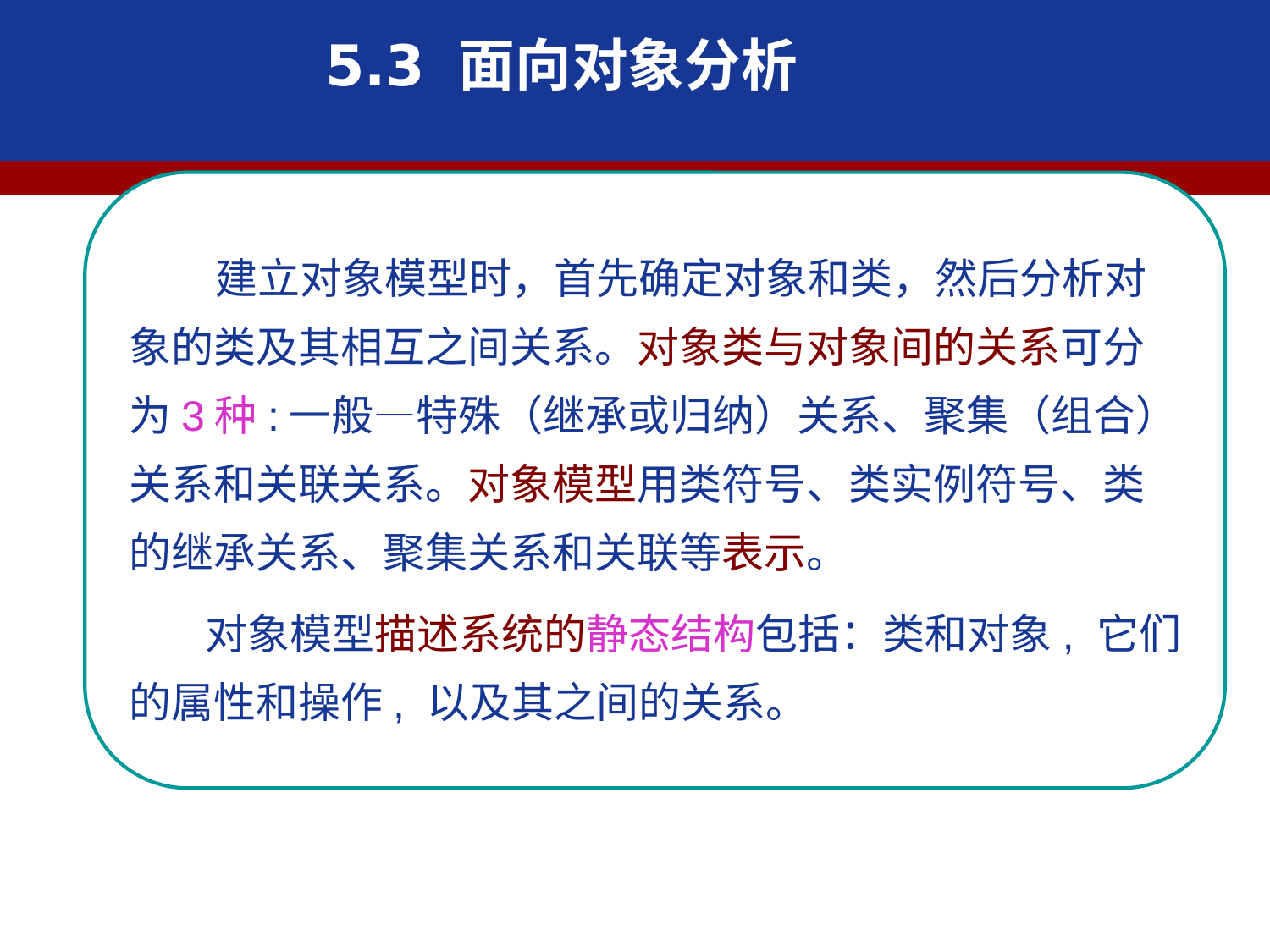

5.3 面向对象分析

        建立对象模型时，首先确定对象和类，然后分析对象的类及其相互之间关系。对象类与对象间的关系可分为3种:一般—特殊（继承或归纳）关系、聚集（组合）关系和关联关系。对象模型用类符号、类实例符号、类的继承关系、聚集关系和关联等表示。
       对象模型描述系统的静态结构包括：类和对象, 它们的属性和操作, 以及其之间的关系。